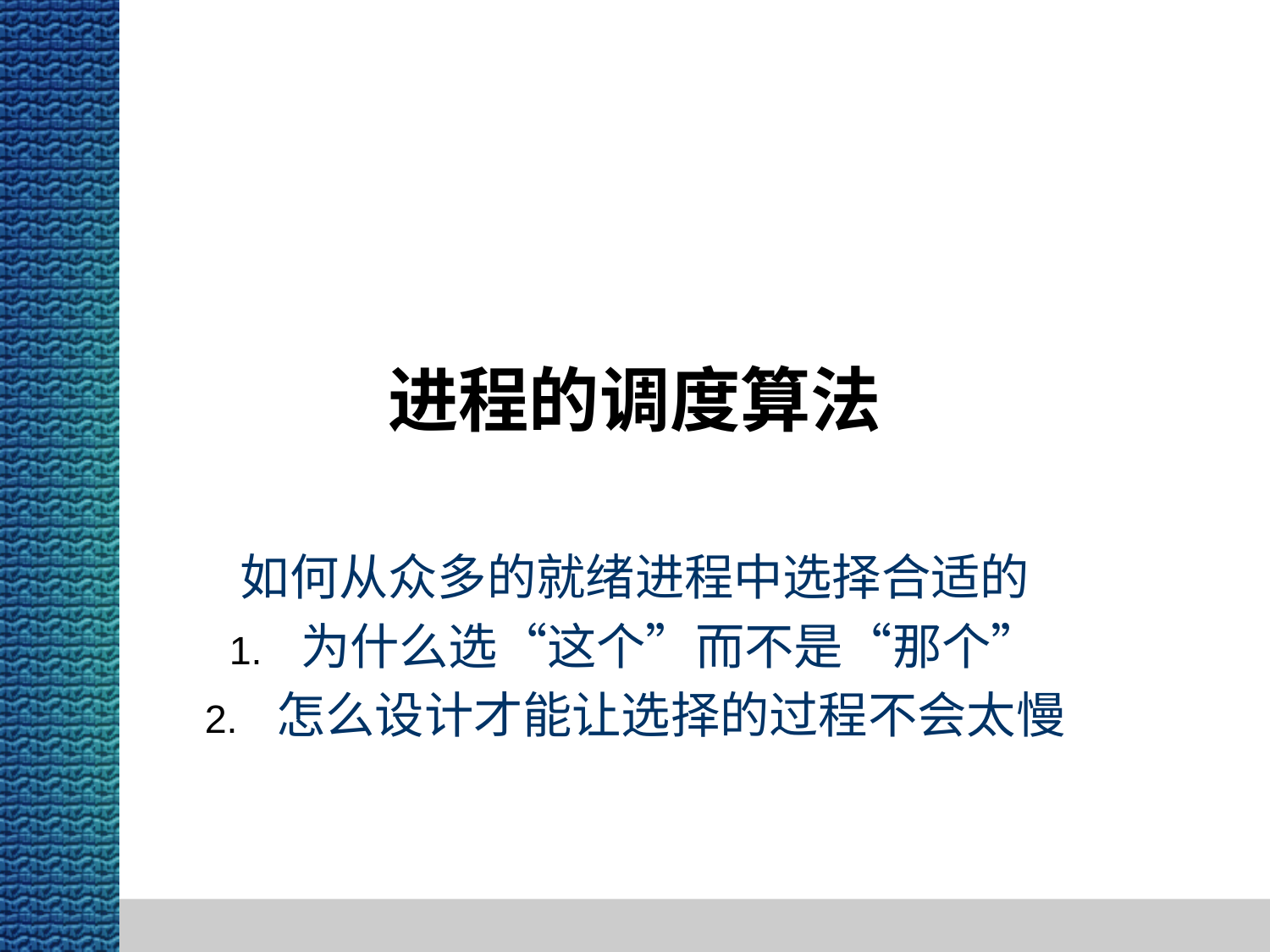

# 进程的调度算法
如何从众多的就绪进程中选择合适的
为什么选“这个”而不是“那个”
怎么设计才能让选择的过程不会太慢